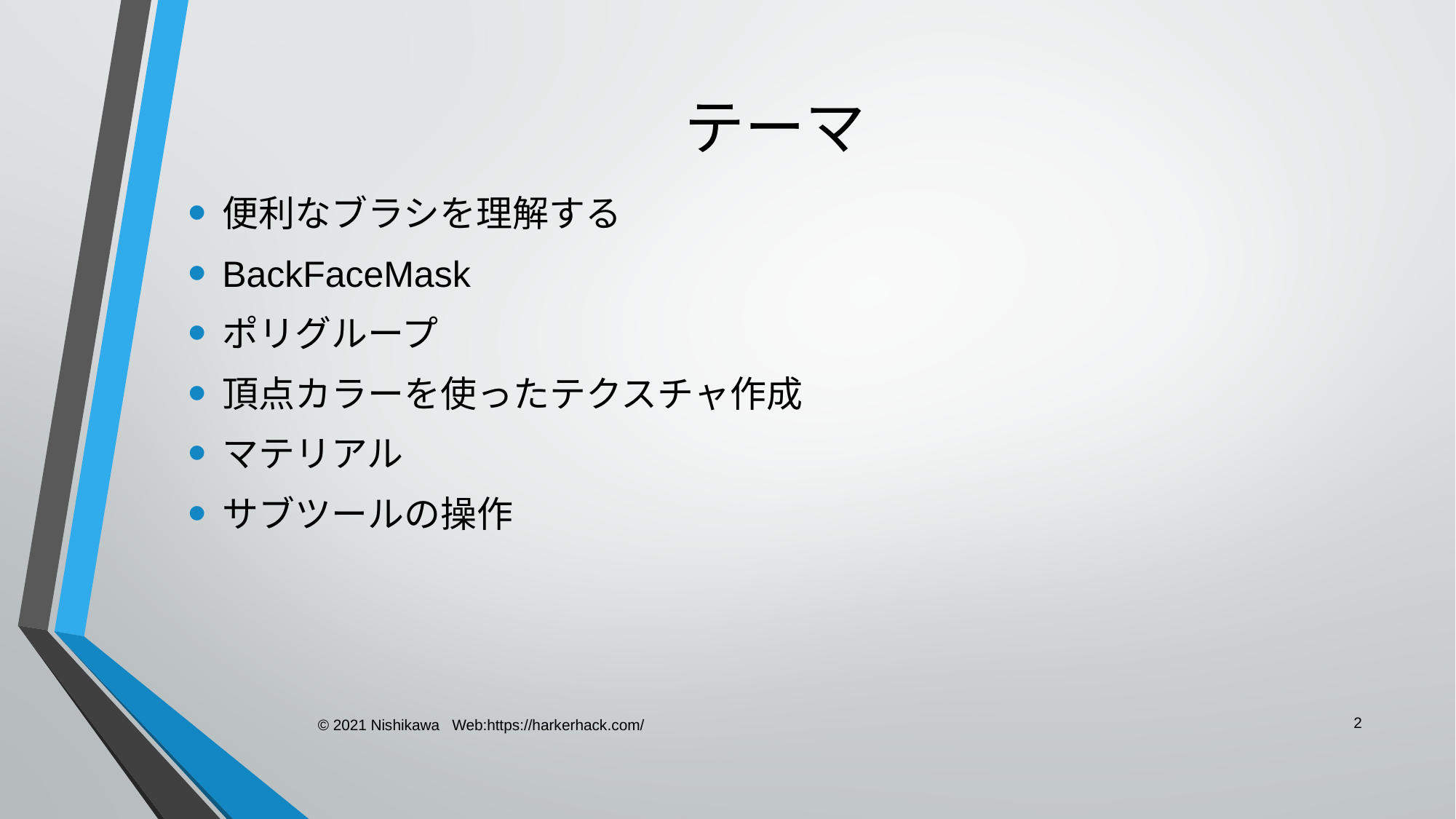

# テーマ
便利なブラシを理解する
BackFaceMask
ポリグループ
頂点カラーを使ったテクスチャ作成
マテリアル
サブツールの操作

2
© 2021 Nishikawa   Web:https://harkerhack.com/